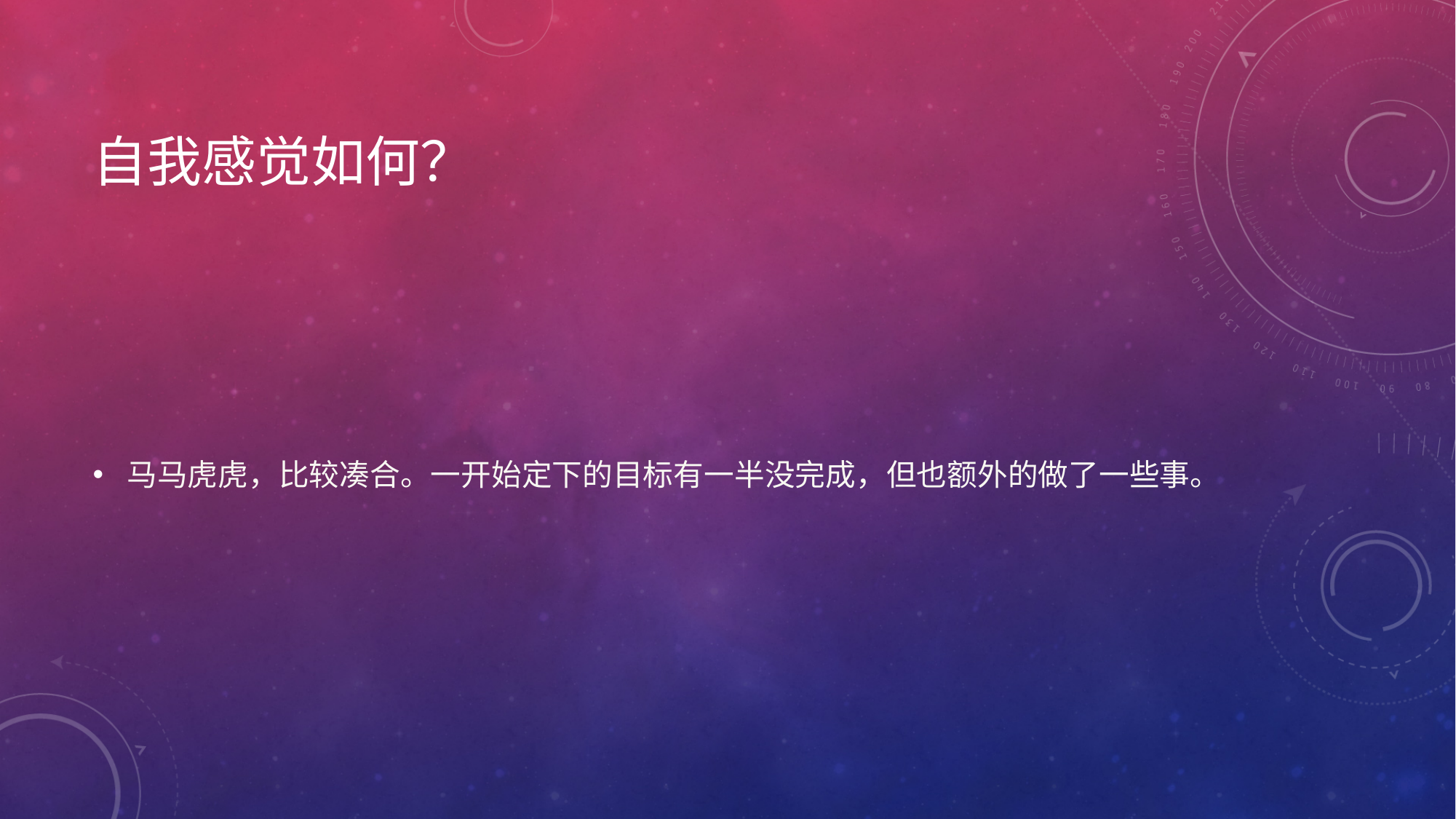

# 自我感觉如何？
马马虎虎，比较凑合。一开始定下的目标有一半没完成，但也额外的做了一些事。